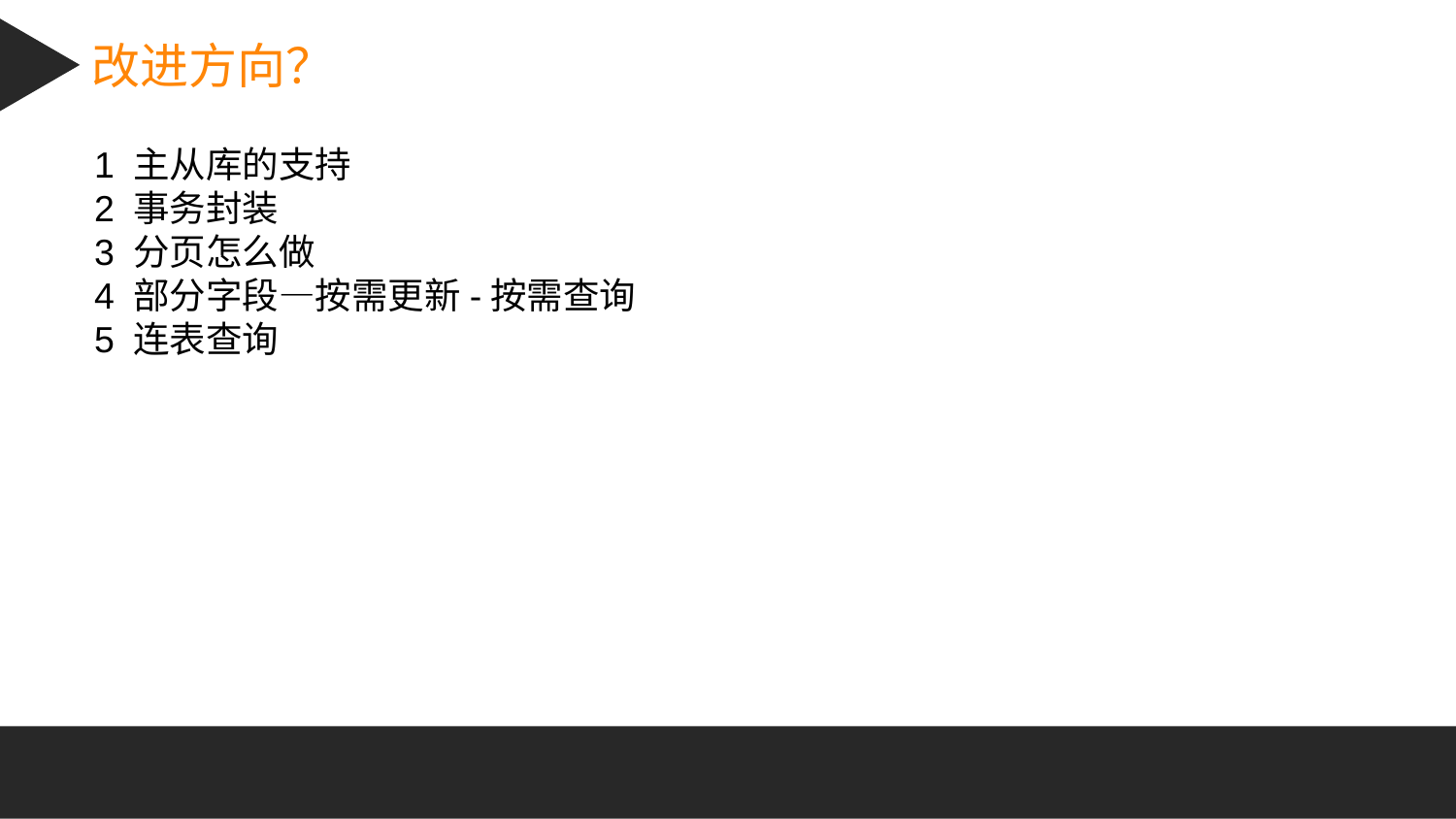

改进方向？
1 主从库的支持
2 事务封装
3 分页怎么做
4 部分字段—按需更新-按需查询
5 连表查询